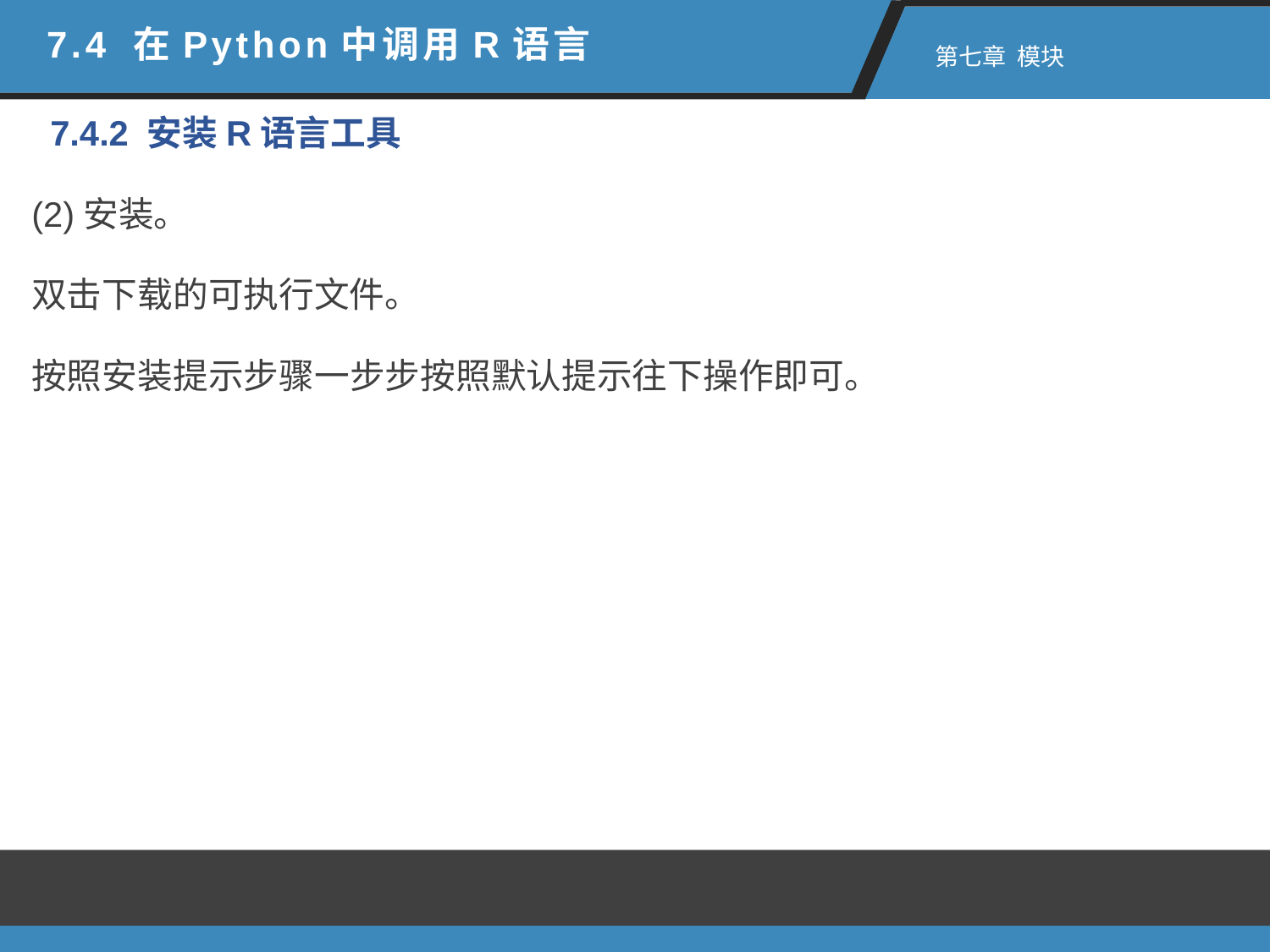

7.4 在Python中调用R语言
  第七章  模块
7.4.2 安装R语言工具
(2)安装。
双击下载的可执行文件。
按照安装提示步骤一步步按照默认提示往下操作即可。